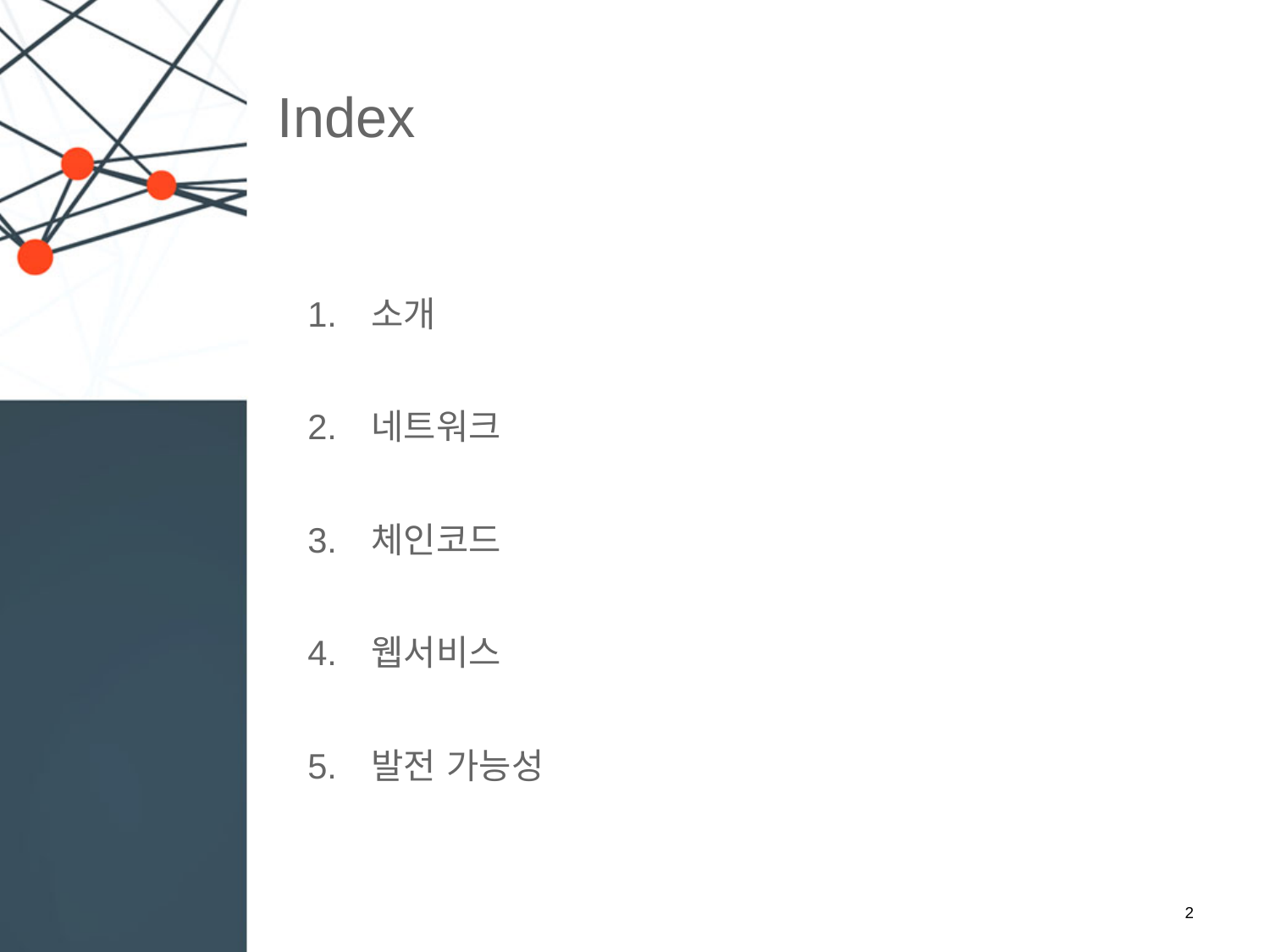

# Index
소개
네트워크
체인코드
웹서비스
발전 가능성

2